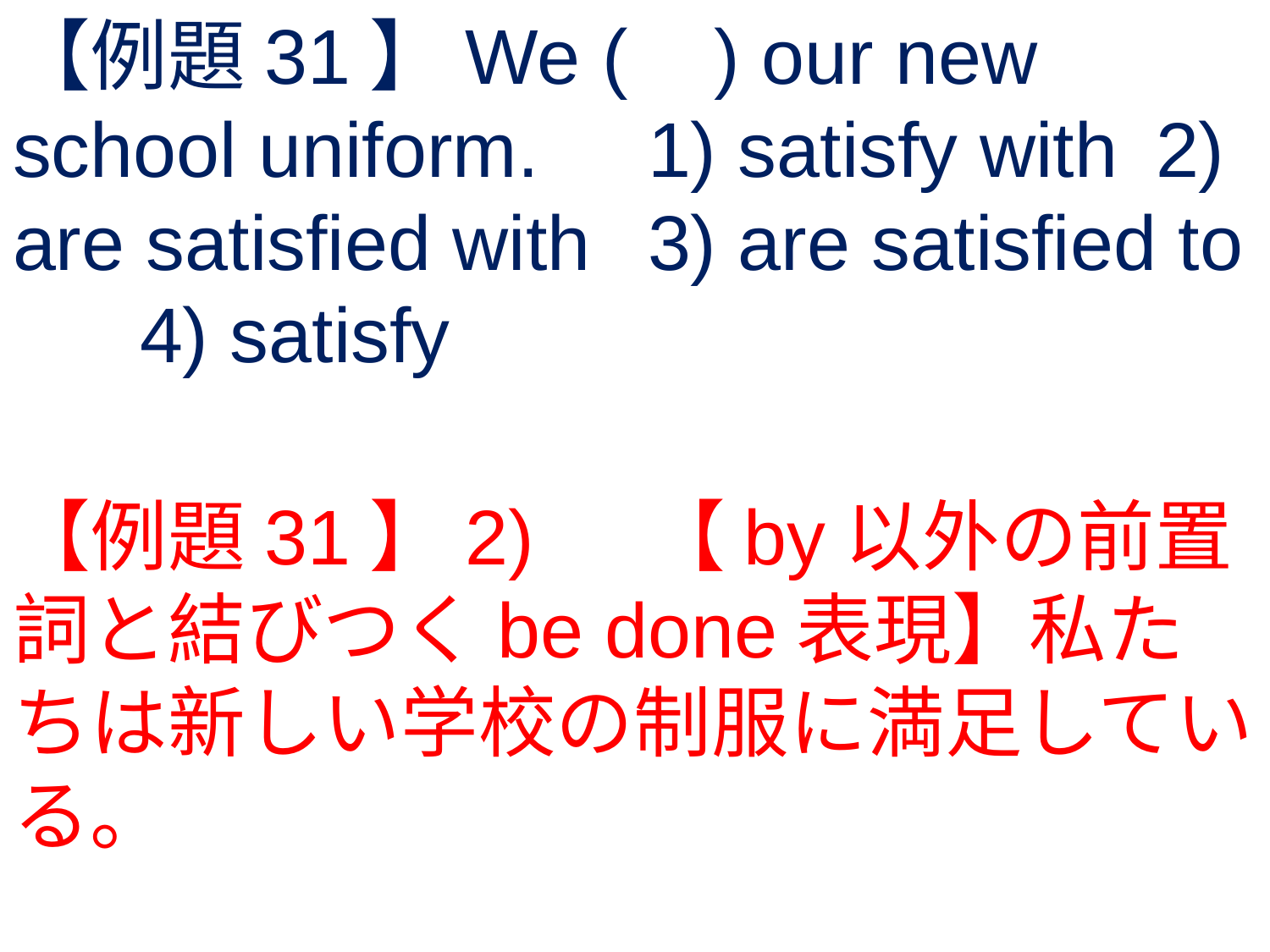

# 【例題31】We (    ) our new school uniform.	1) satisfy with	2) are satisfied with	3) are satisfied to	4) satisfy
【例題31】2) 	【by以外の前置詞と結びつくbe done表現】私たちは新しい学校の制服に満足している。